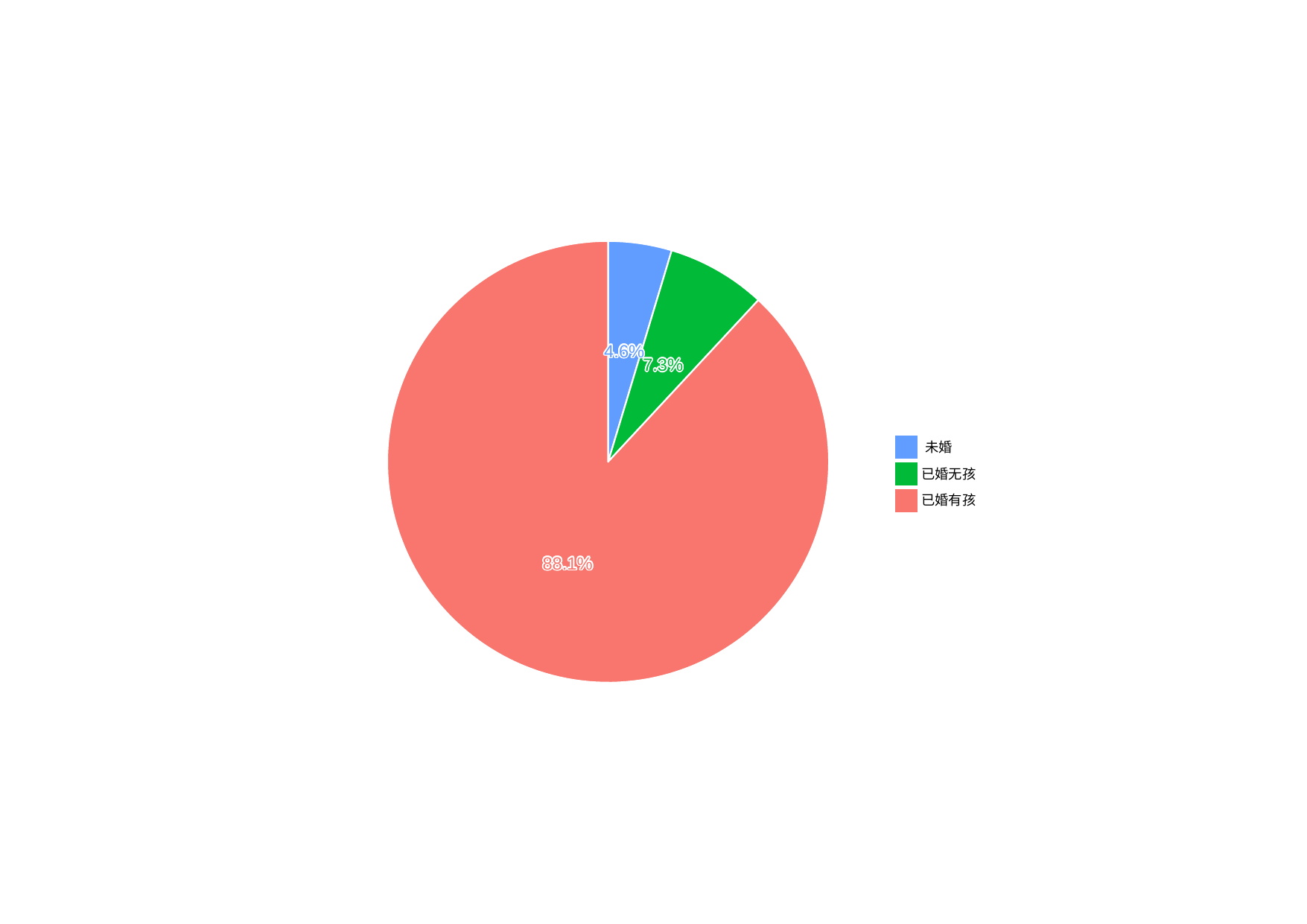

4.6%
4.6%
4.6%
4.6%
4.6%
4.6%
4.6%
4.6%
4.6%
4.6%
4.6%
4.6%
4.6%
4.6%
4.6%
4.6%
4.6%
7.3%
7.3%
7.3%
7.3%
7.3%
7.3%
7.3%
7.3%
7.3%
7.3%
7.3%
7.3%
7.3%
7.3%
7.3%
7.3%
7.3%

未婚

已婚无孩

已婚有孩
88.1%
88.1%
88.1%
88.1%
88.1%
88.1%
88.1%
88.1%
88.1%
88.1%
88.1%
88.1%
88.1%
88.1%
88.1%
88.1%
88.1%